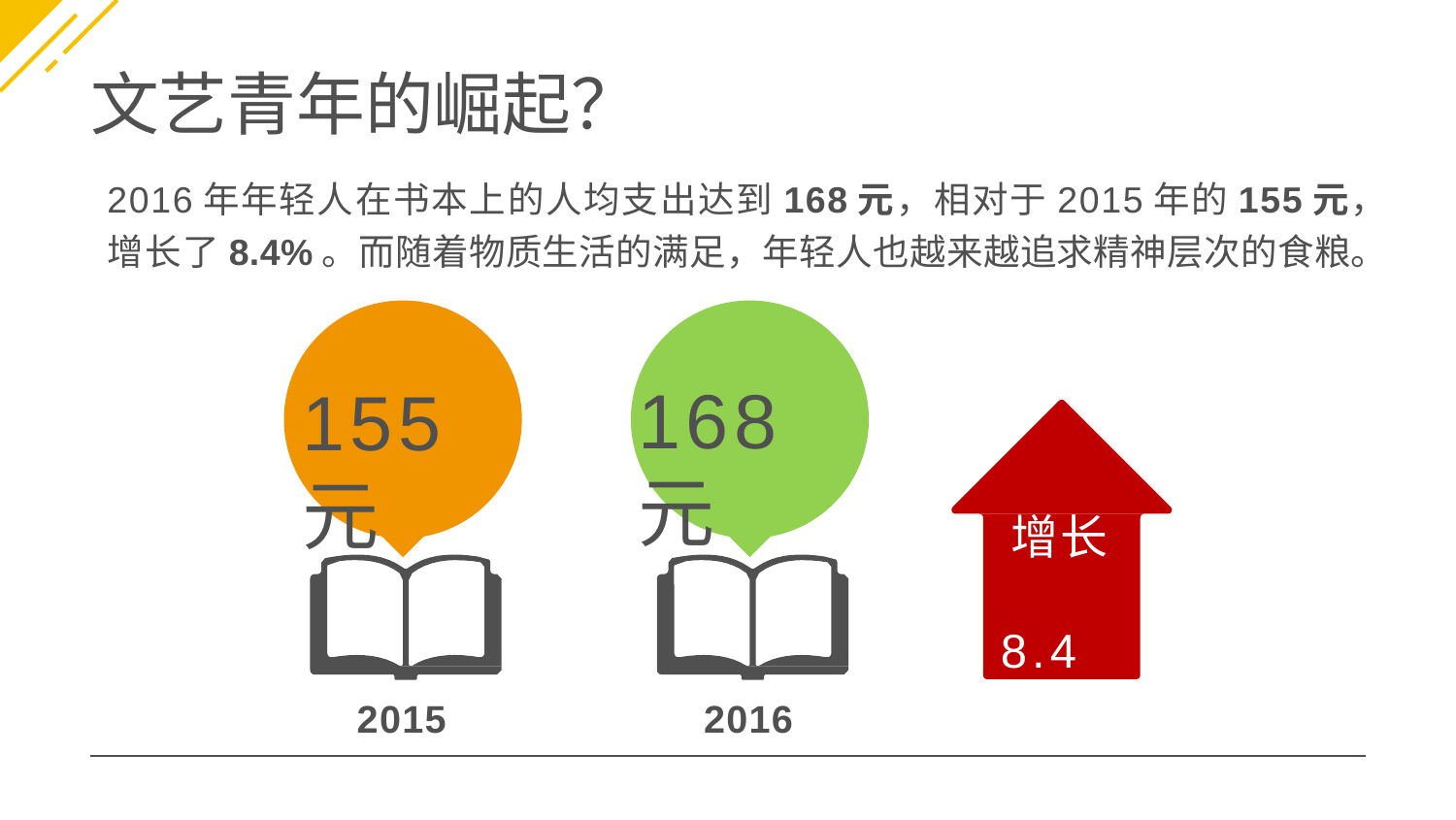

# 文艺青年的崛起？
2016年年轻人在书本上的人均支出达到168元，相对于2015年的155元，增长了8.4%。而随着物质生活的满足，年轻人也越来越追求精神层次的食粮。

168元
155元

增长  8.4%

2015
2016